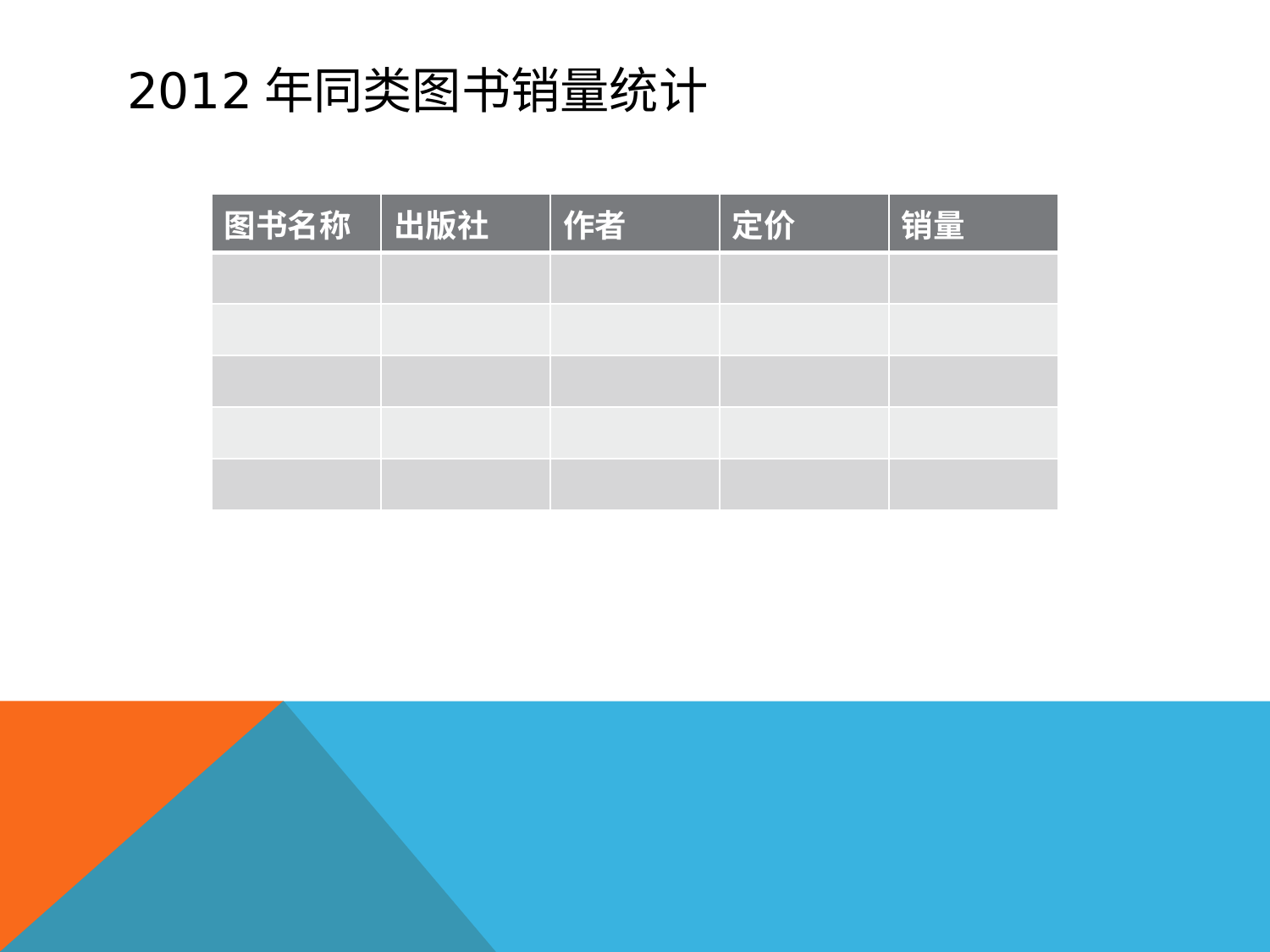

# 2012年同类图书销量统计

| 图书名称 | 出版社 | 作者 | 定价 | 销量 |
| --- | --- | --- | --- | --- |
|  |  |  |  |  |
|  |  |  |  |  |
|  |  |  |  |  |
|  |  |  |  |  |
|  |  |  |  |  |